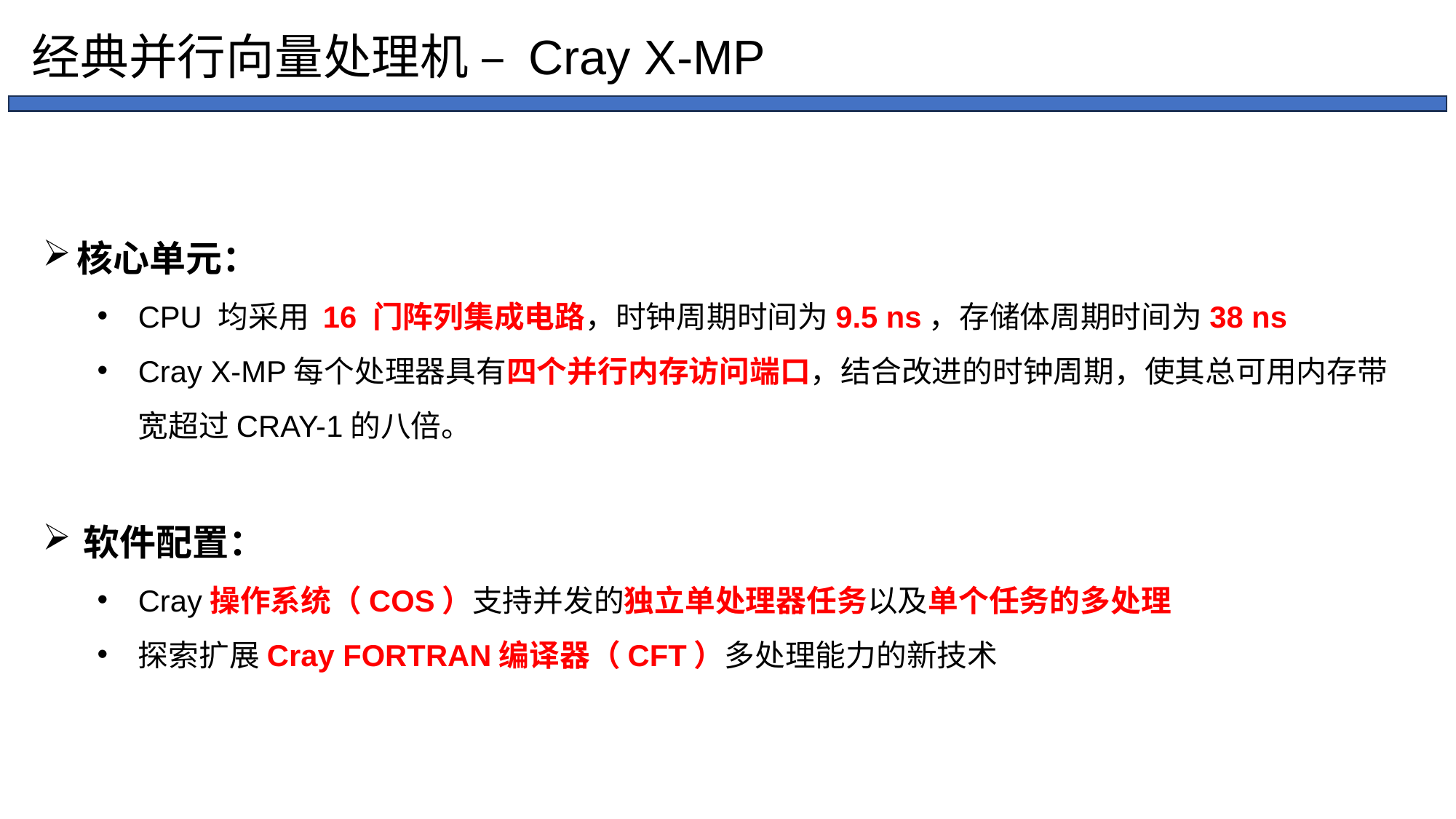

经典并行向量处理机 – Cray X-MP

核心单元：
CPU 均采用 16 门阵列集成电路，时钟周期时间为9.5 ns，存储体周期时间为38 ns
Cray X-MP每个处理器具有四个并行内存访问端口，结合改进的时钟周期，使其总可用内存带宽超过CRAY-1的八倍。

软件配置：
Cray操作系统（COS）支持并发的独立单处理器任务以及单个任务的多处理
探索扩展Cray FORTRAN编译器（CFT）多处理能力的新技术